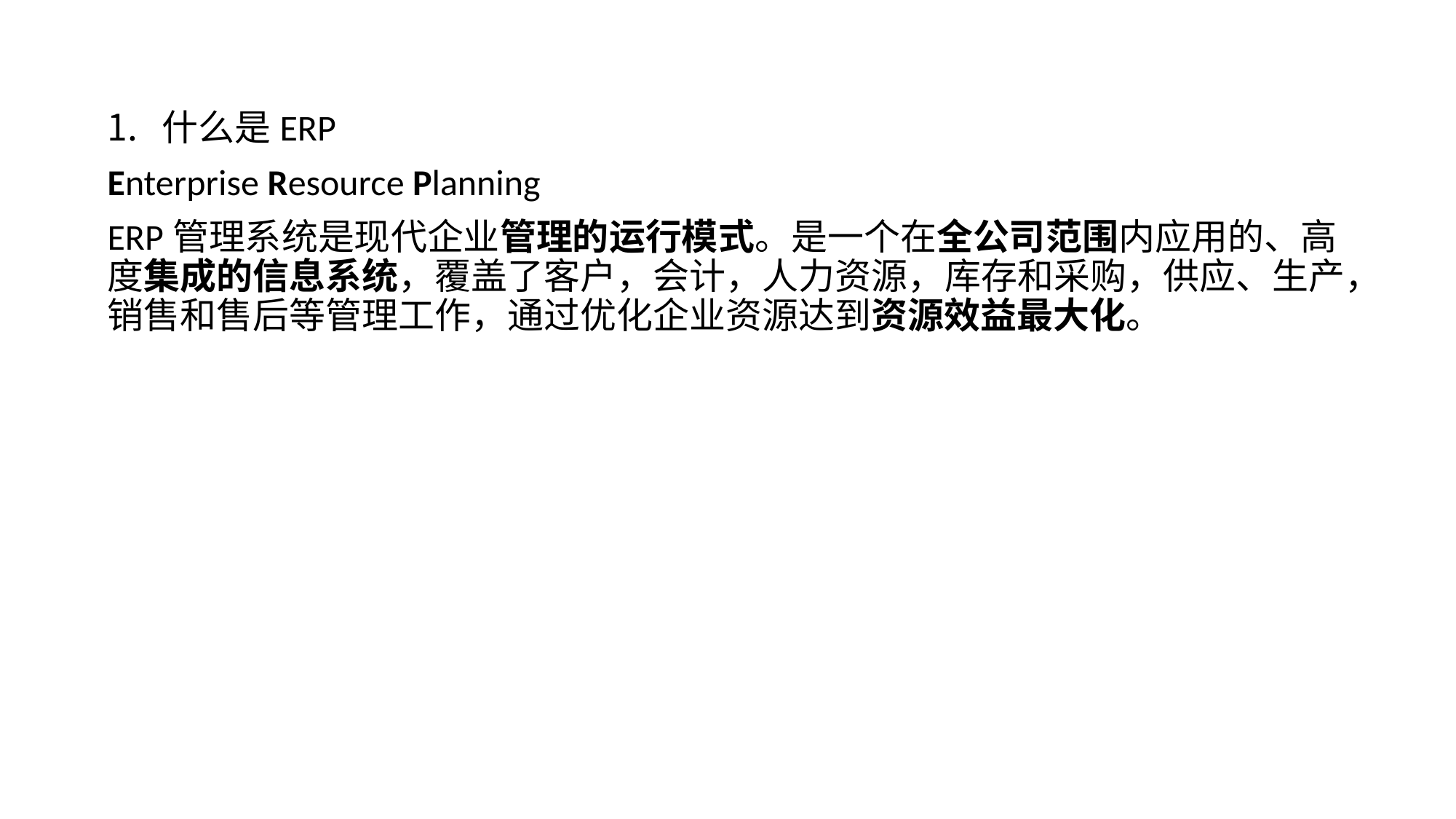

什么是ERP
Enterprise Resource Planning
ERP管理系统是现代企业管理的运行模式。是一个在全公司范围内应用的、高度集成的信息系统，覆盖了客户，会计，人力资源，库存和采购，供应、生产，销售和售后等管理工作，通过优化企业资源达到资源效益最大化。